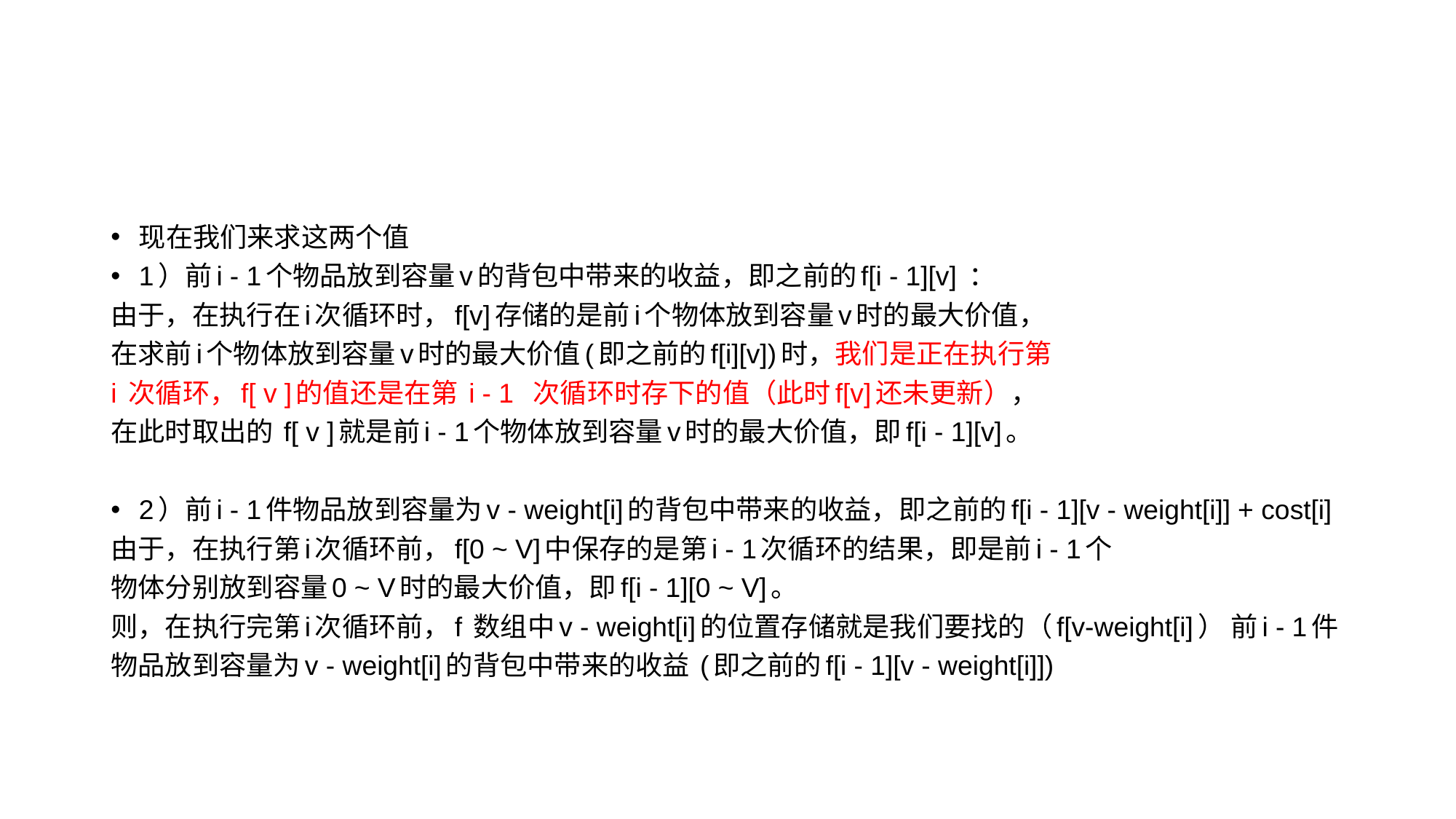

#
现在我们来求这两个值
1）前i - 1个物品放到容量v的背包中带来的收益，即之前的f[i - 1][v] ：
由于，在执行在i次循环时，f[v]存储的是前i个物体放到容量v时的最大价值，
在求前i个物体放到容量v时的最大价值(即之前的f[i][v])时，我们是正在执行第
i 次循环，f[ v ]的值还是在第 i - 1  次循环时存下的值（此时f[v]还未更新），
在此时取出的 f[ v ]就是前i - 1个物体放到容量v时的最大价值，即f[i - 1][v]。

2）前i - 1件物品放到容量为v - weight[i]的背包中带来的收益，即之前的f[i - 1][v - weight[i]] + cost[i]
由于，在执行第i次循环前，f[0 ~ V]中保存的是第i - 1次循环的结果，即是前i - 1个
物体分别放到容量0 ~ V时的最大价值，即f[i - 1][0 ~ V]。
则，在执行完第i次循环前，f 数组中v - weight[i]的位置存储就是我们要找的（f[v-weight[i]） 前i - 1件
物品放到容量为v - weight[i]的背包中带来的收益 (即之前的f[i - 1][v - weight[i]])